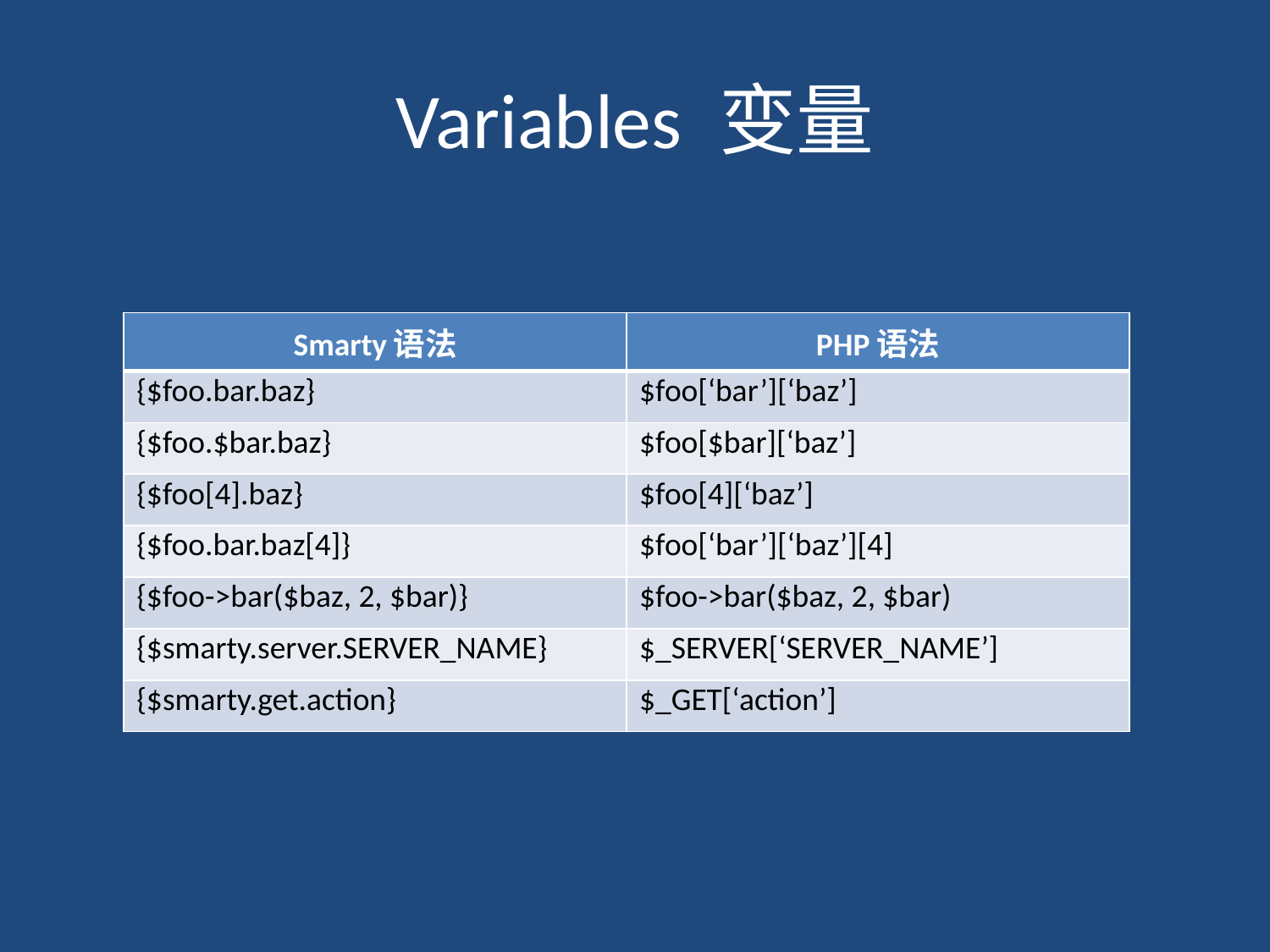

# Variables 变量

| Smarty语法 | PHP语法 |
| --- | --- |
| {$foo.bar.baz} | $foo[‘bar’][‘baz’] |
| {$foo.$bar.baz} | $foo[$bar][‘baz’] |
| {$foo[4].baz} | $foo[4][‘baz’] |
| {$foo.bar.baz[4]} | $foo[‘bar’][‘baz’][4] |
| {$foo->bar($baz, 2, $bar)} | $foo->bar($baz, 2, $bar) |
| {$smarty.server.SERVER\_NAME} | $\_SERVER[‘SERVER\_NAME’] |
| {$smarty.get.action} | $\_GET[‘action’] |